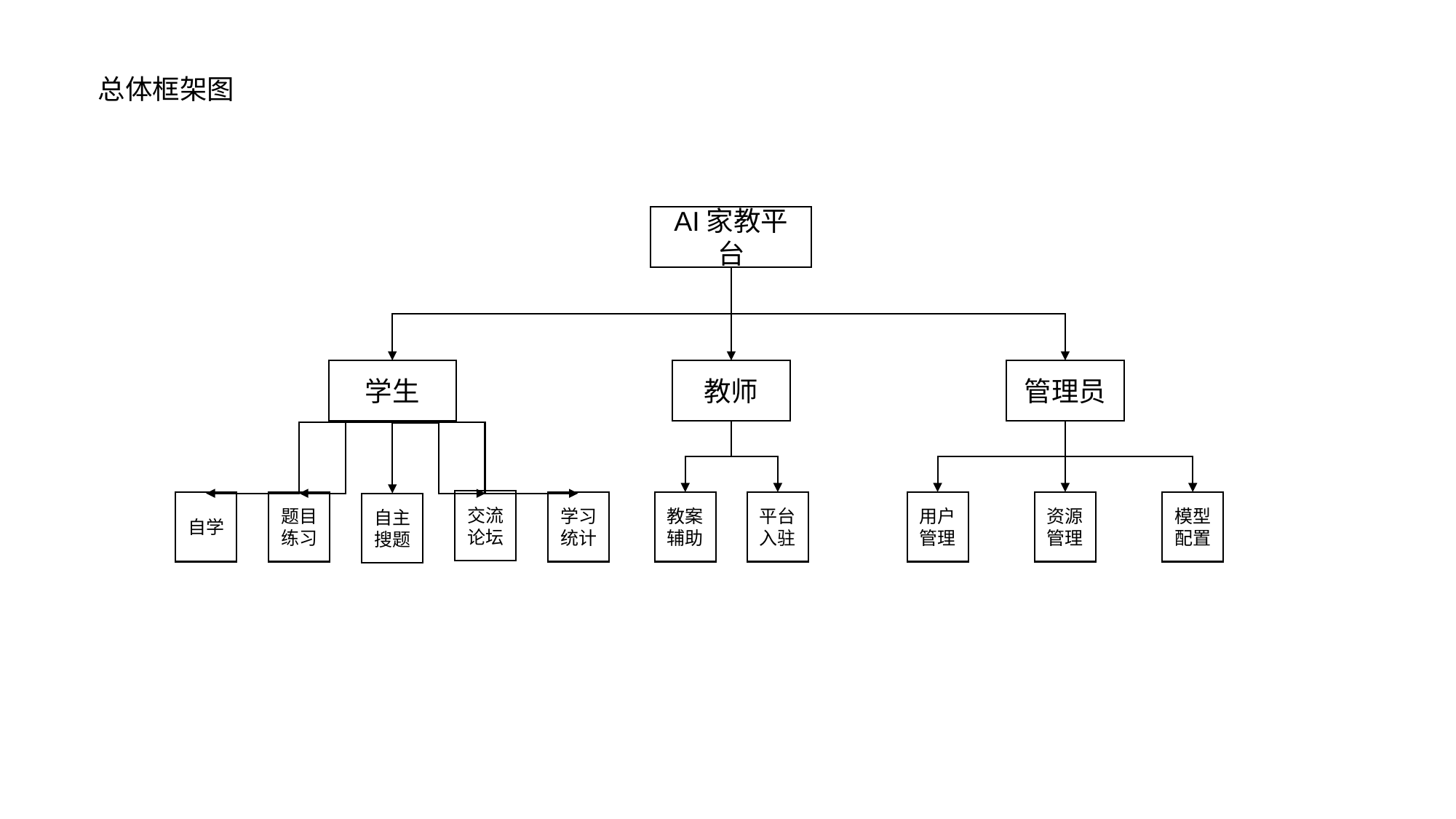

总体框架图
AI家教平台
教师
学生
管理员
交流论坛
自学
题目练习
学习统计
自主搜题
用户管理
资源管理
模型配置
教案辅助
平台入驻